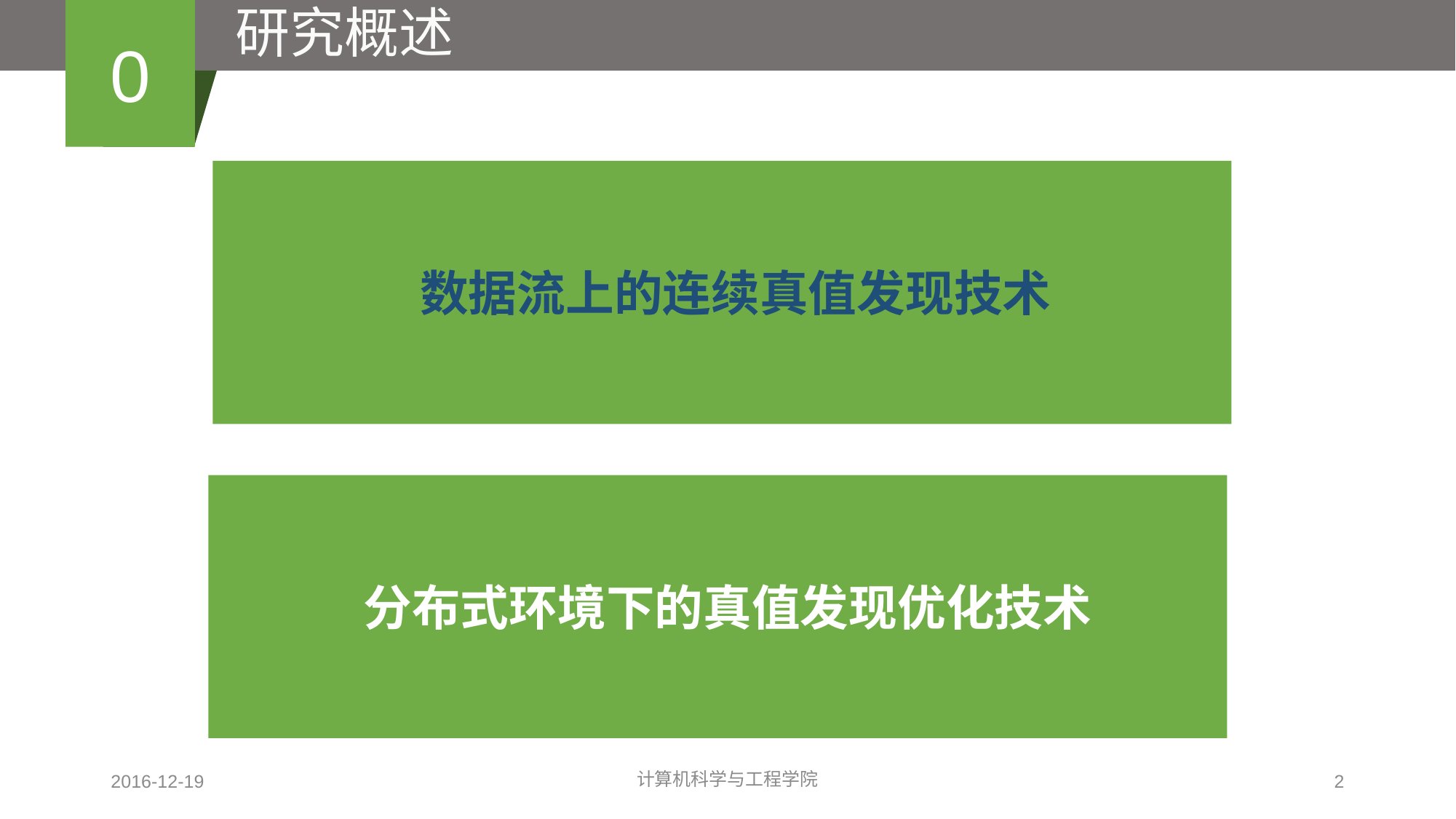

研究概述
0

数据流上的连续真值发现技术

分布式环境下的真值发现优化技术
2016-12-19
计算机科学与工程学院
2